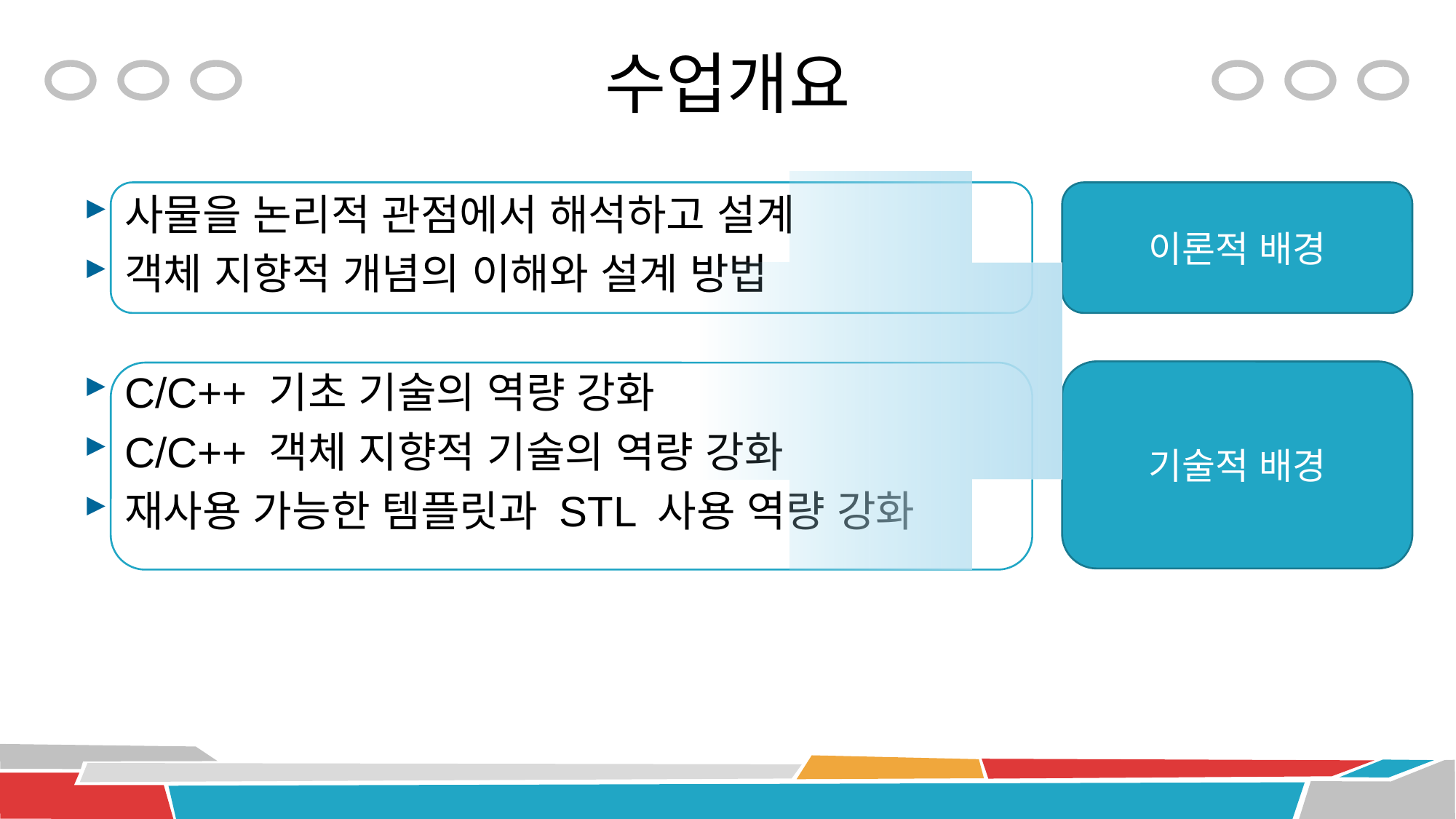

# 수업개요

사물을 논리적 관점에서 해석하고 설계
객체 지향적 개념의 이해와 설계 방법

C/C++ 기초 기술의 역량 강화
C/C++ 객체 지향적 기술의 역량 강화
재사용 가능한 템플릿과 STL 사용 역량 강화

이론적 배경
기술적 배경